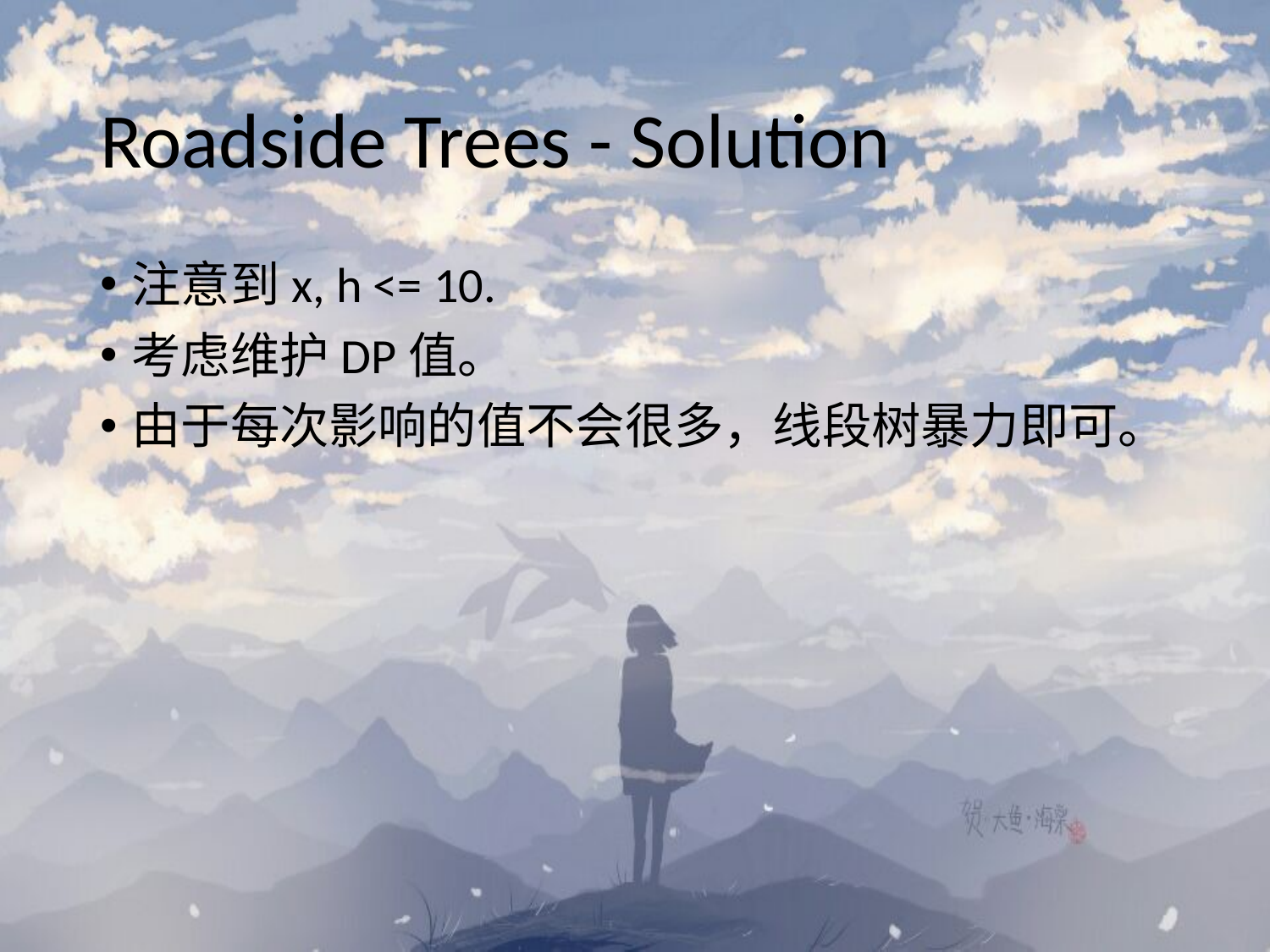

# Roadside Trees - Solution
注意到x, h <= 10.
考虑维护DP值。
由于每次影响的值不会很多，线段树暴力即可。